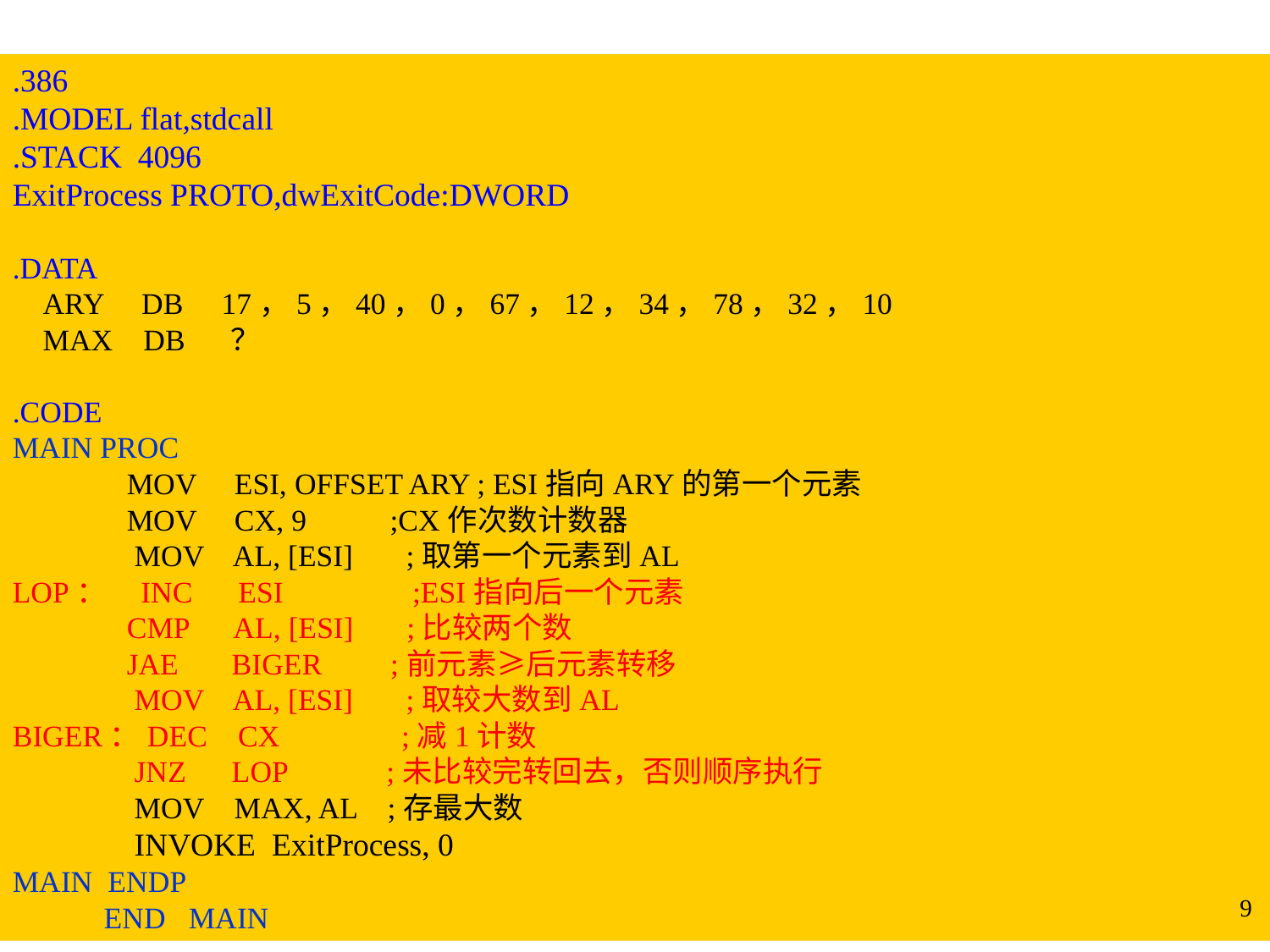

.386
.MODEL flat,stdcall
.STACK  4096
ExitProcess PROTO,dwExitCode:DWORD

.DATA
    ARY     DB     17，5，40，0，67，12，34，78，32，10
    MAX    DB     ？

.CODE
MAIN PROC
               MOV     ESI, OFFSET ARY ; ESI指向ARY的第一个元素
               MOV     CX, 9           ;CX作次数计数器
                MOV    AL, [ESI]       ;取第一个元素到AL
LOP：    INC      ESI                 ;ESI指向后一个元素
               CMP      AL, [ESI]       ;比较两个数
               JAE       BIGER         ;前元素≥后元素转移
                MOV    AL, [ESI]       ;取较大数到AL
BIGER：DEC    CX                ;减1计数
                JNZ      LOP             ;未比较完转回去，否则顺序执行
                MOV    MAX, AL    ;存最大数
                INVOKE  ExitProcess, 0
MAIN  ENDP
            END   MAIN
9